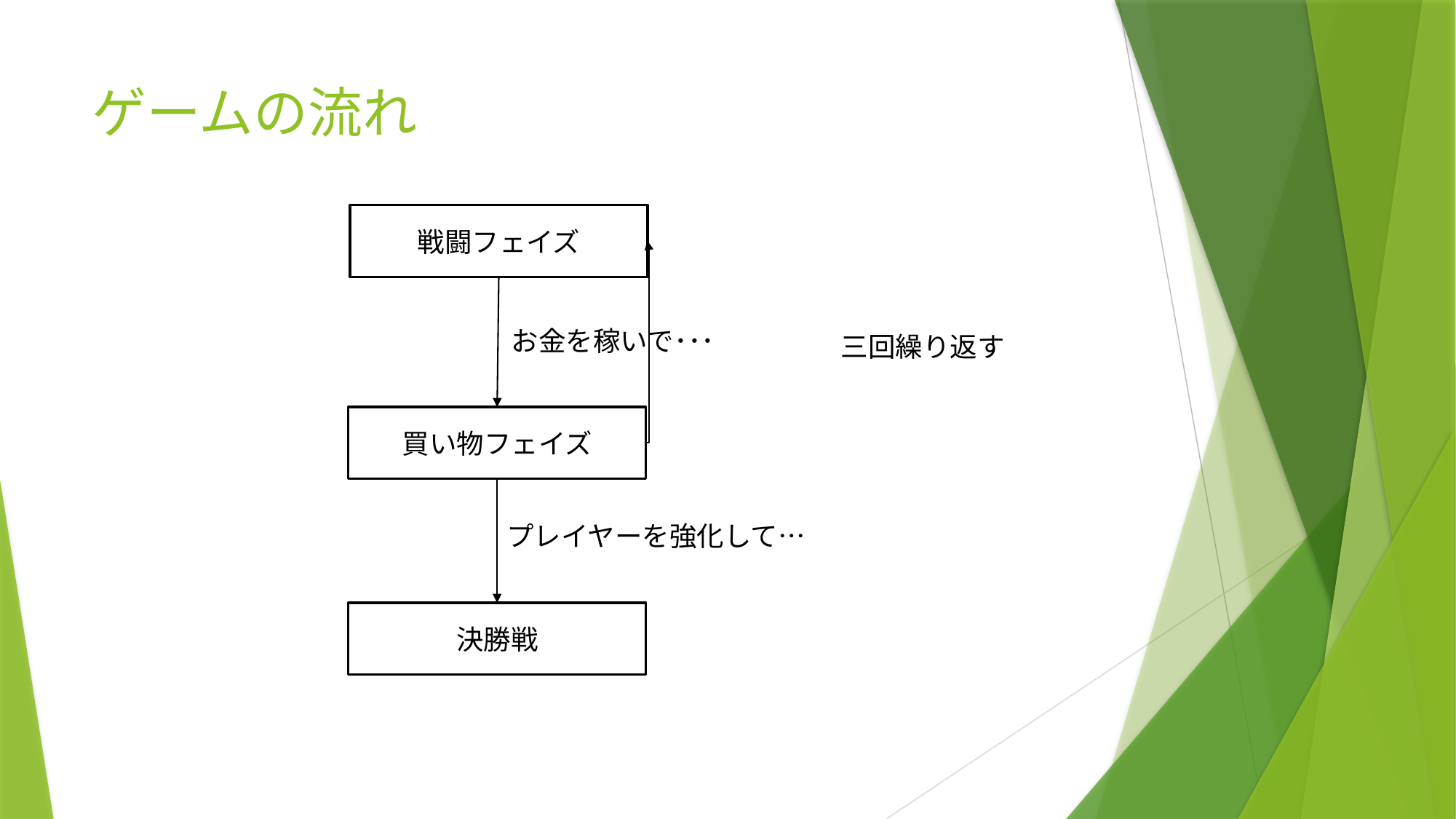

# ゲームの流れ
戦闘フェイズ
お金を稼いで･･･
三回繰り返す
買い物フェイズ
プレイヤーを強化して…
決勝戦